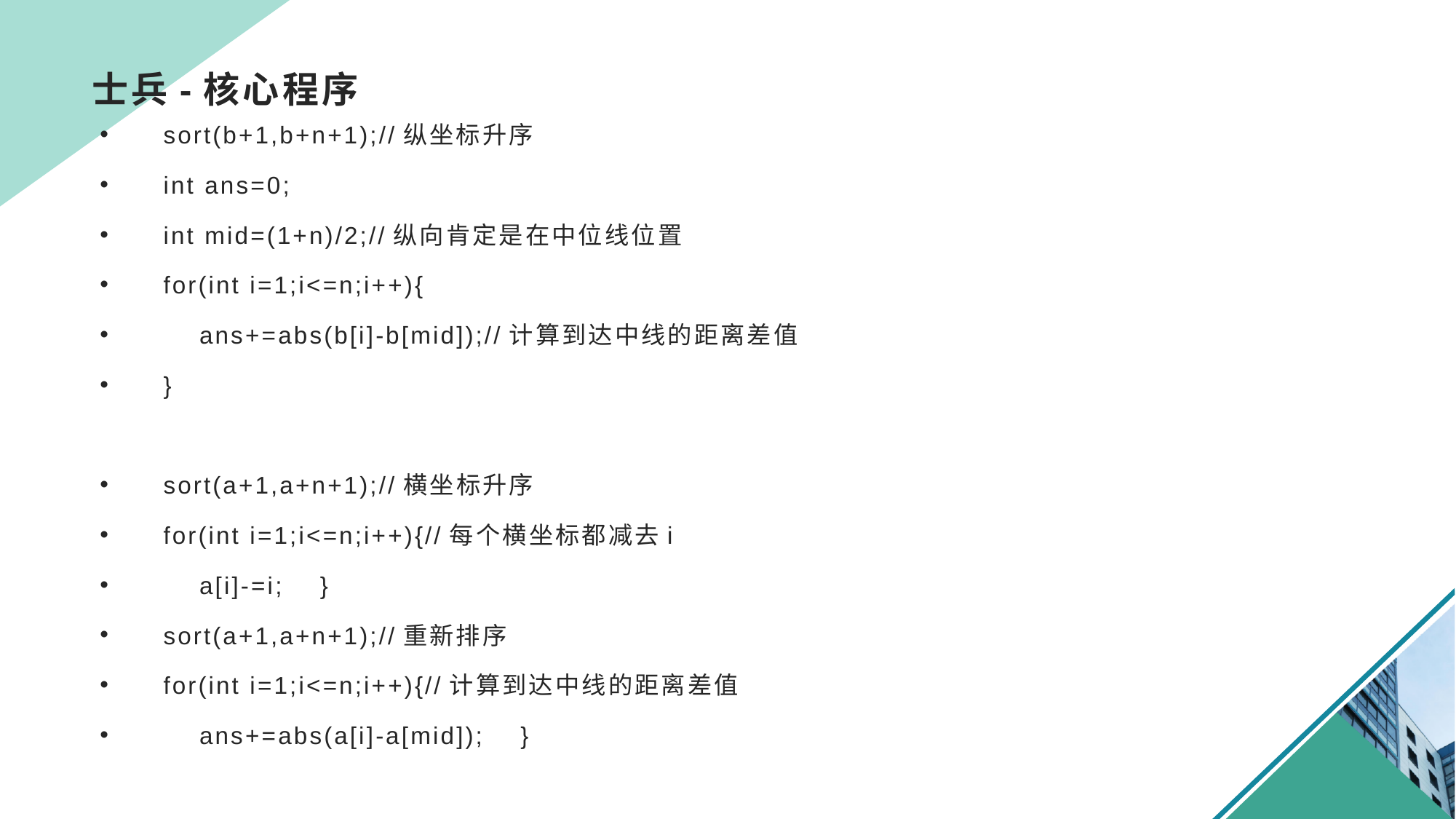

# 士兵-核心程序
    sort(b+1,b+n+1);//纵坐标升序
    int ans=0;
    int mid=(1+n)/2;//纵向肯定是在中位线位置
    for(int i=1;i<=n;i++){
        ans+=abs(b[i]-b[mid]);//计算到达中线的距离差值
    }

    sort(a+1,a+n+1);//横坐标升序
    for(int i=1;i<=n;i++){//每个横坐标都减去i
        a[i]-=i;    }
    sort(a+1,a+n+1);//重新排序
    for(int i=1;i<=n;i++){//计算到达中线的距离差值
        ans+=abs(a[i]-a[mid]);    }
44